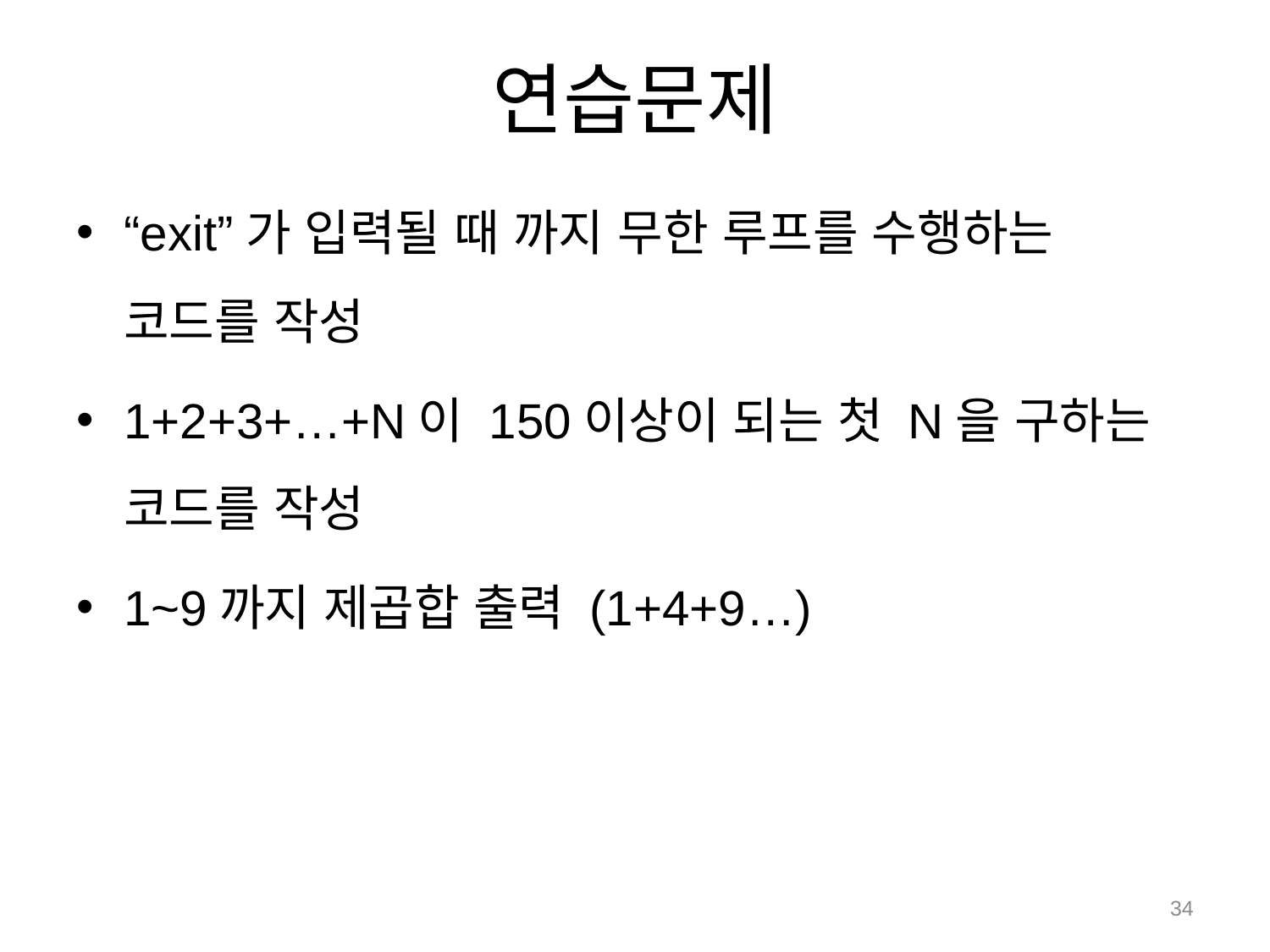

# 연습문제
“exit”가 입력될 때 까지 무한 루프를 수행하는 코드를 작성
1+2+3+…+N이 150이상이 되는 첫 N을 구하는 코드를 작성
1~9까지 제곱합 출력 (1+4+9…)

34